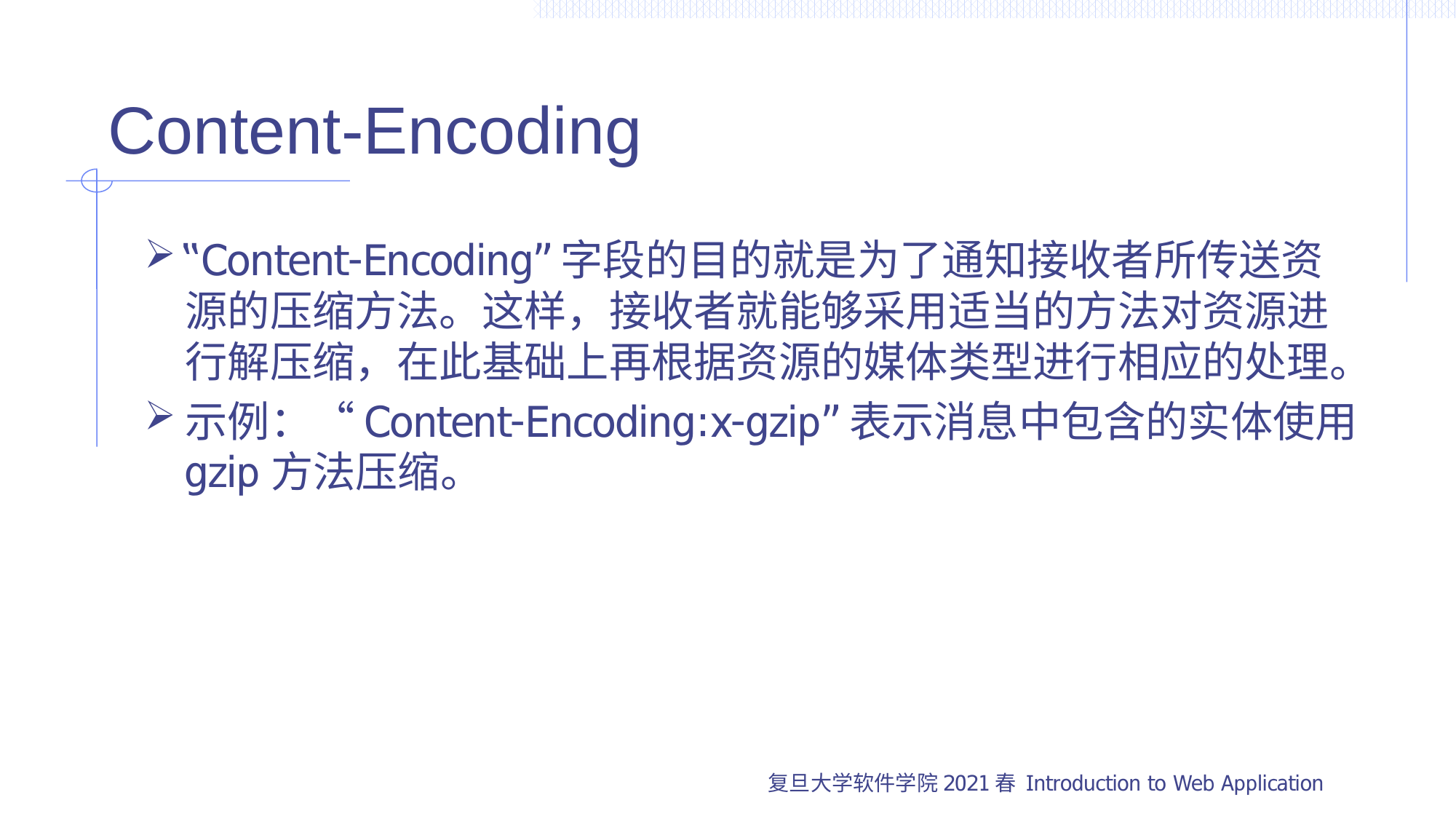

# Content-Encoding
“Content-Encoding”字段的目的就是为了通知接收者所传送资源的压缩方法。这样，接收者就能够采用适当的方法对资源进行解压缩，在此基础上再根据资源的媒体类型进行相应的处理。
示例：“Content-Encoding:x-gzip”表示消息中包含的实体使用gzip方法压缩。